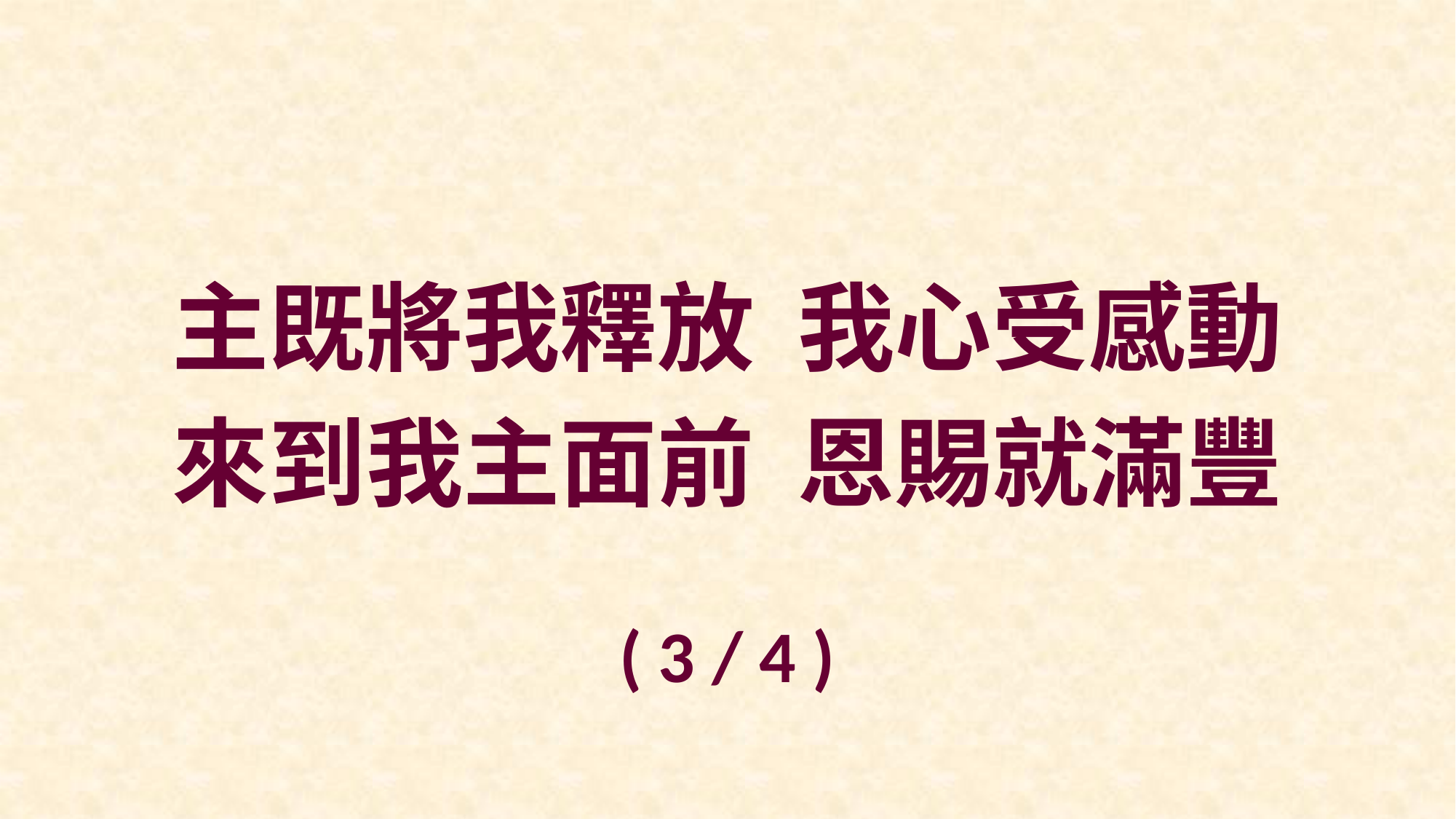

主既將我釋放  我心受感動
來到我主面前  恩賜就滿豐
( 3 / 4 )